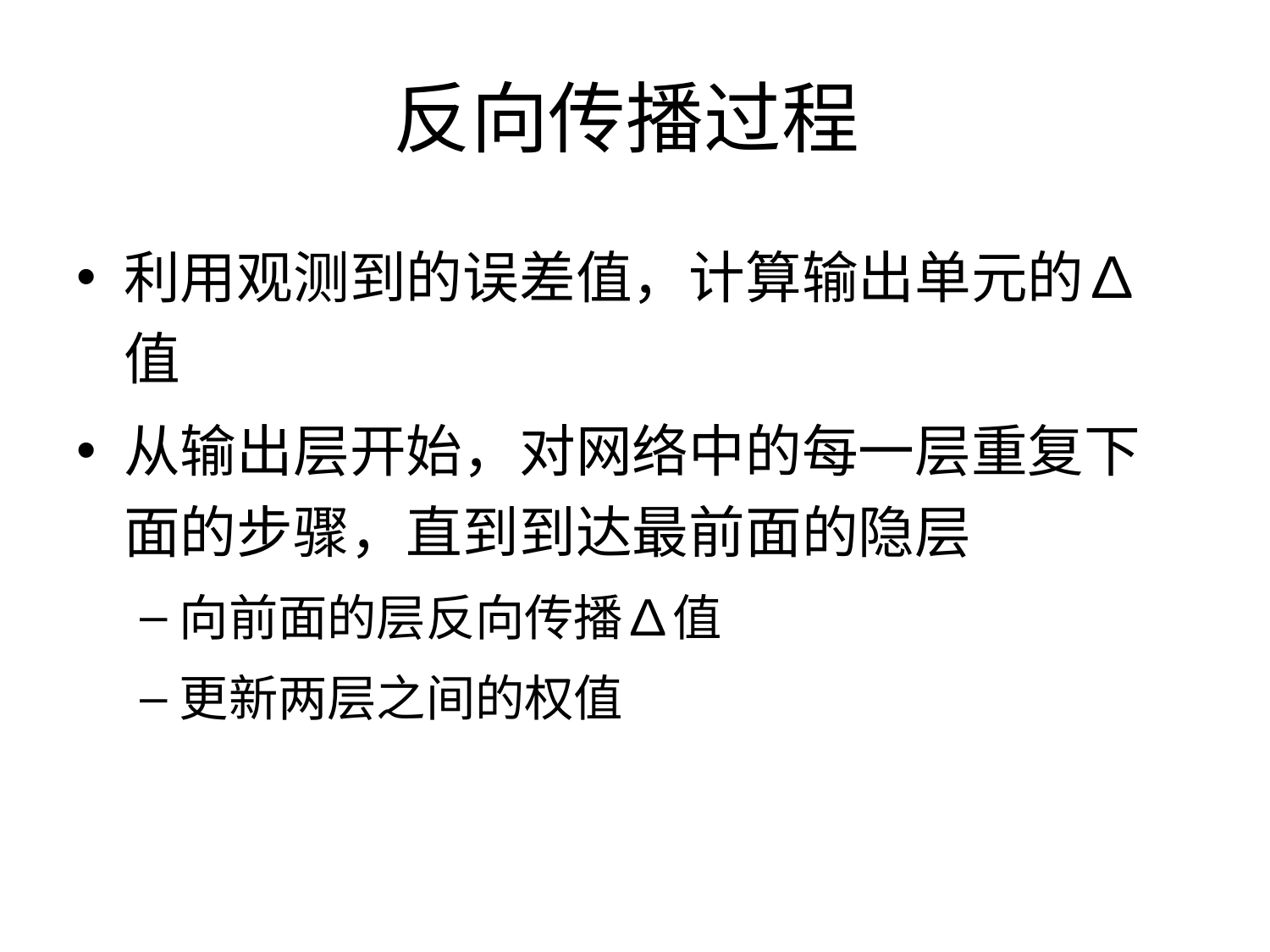

# 反向传播过程
利用观测到的误差值，计算输出单元的∆值
从输出层开始，对网络中的每一层重复下面的步骤，直到到达最前面的隐层
向前面的层反向传播∆值
更新两层之间的权值